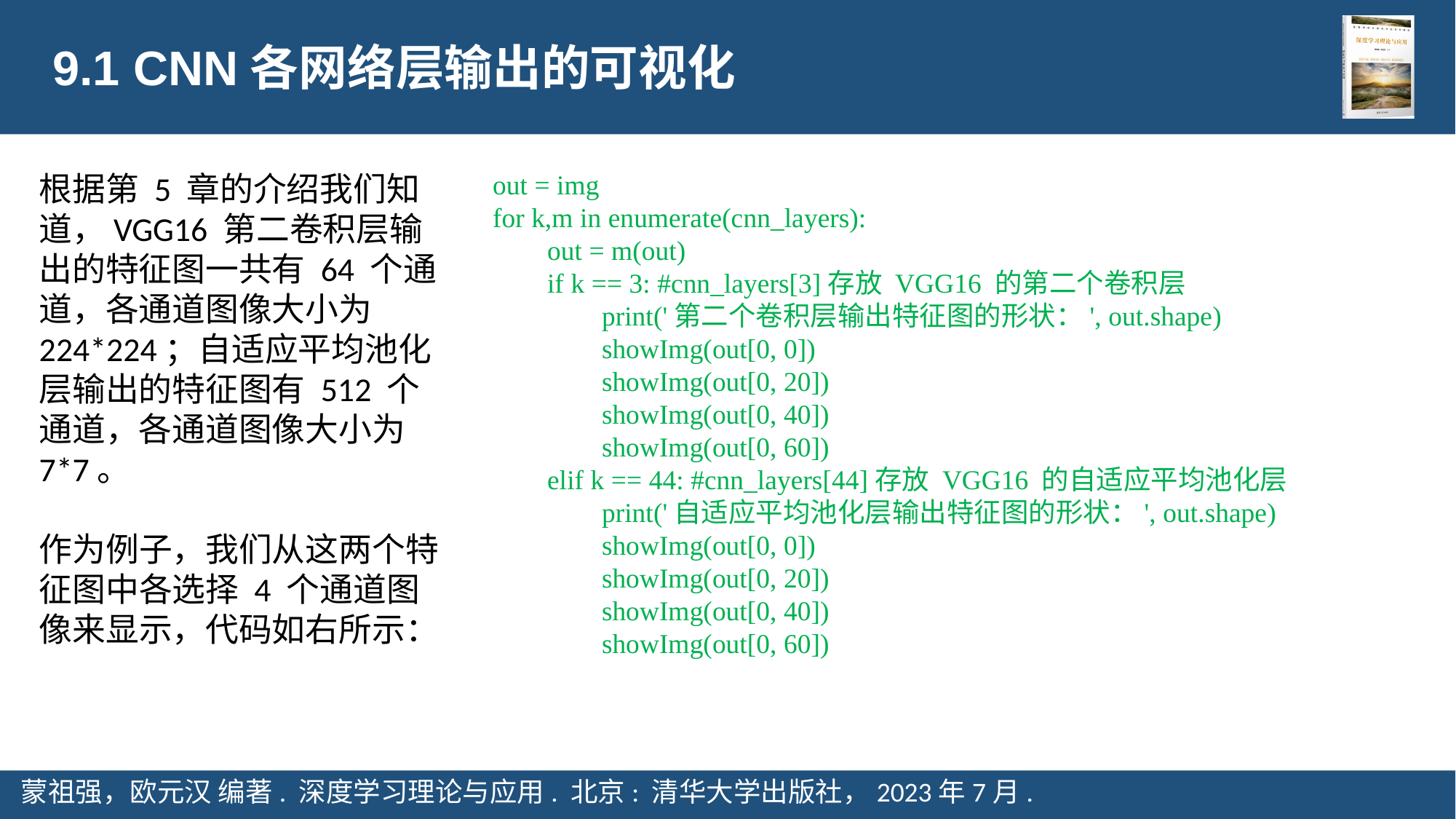

9.1 CNN各网络层输出的可视化
根据第 5 章的介绍我们知道，VGG16 第二卷积层输出的特征图一共有 64 个通道，各通道图像大小为 224*224；自适应平均池化层输出的特征图有 512 个通道，各通道图像大小为7*7。

作为例子，我们从这两个特征图中各选择 4 个通道图像来显示，代码如右所示：
out = img
for k,m in enumerate(cnn_layers):
out = m(out)
if k == 3: #cnn_layers[3]存放 VGG16 的第二个卷积层
print('第二个卷积层输出特征图的形状：', out.shape)
showImg(out[0, 0])
showImg(out[0, 20])
showImg(out[0, 40])
showImg(out[0, 60])
elif k == 44: #cnn_layers[44]存放 VGG16 的自适应平均池化层
print('自适应平均池化层输出特征图的形状：', out.shape)
showImg(out[0, 0])
showImg(out[0, 20])
showImg(out[0, 40])
showImg(out[0, 60])